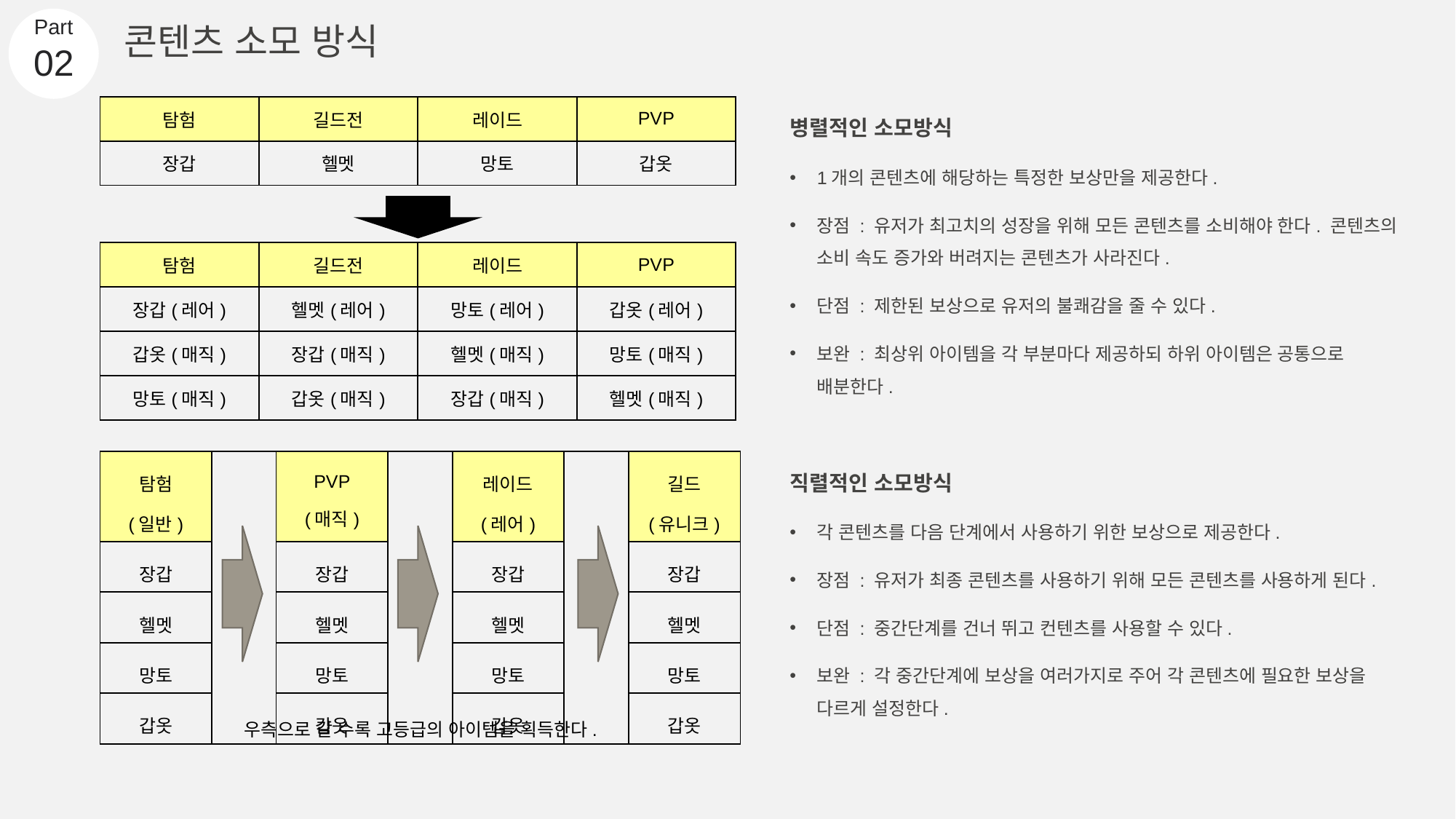

# 콘텐츠 소모 방식
02
병렬적인 소모방식
1개의 콘텐츠에 해당하는 특정한 보상만을 제공한다.
장점 : 유저가 최고치의 성장을 위해 모든 콘텐츠를 소비해야 한다. 콘텐츠의 소비 속도 증가와 버려지는 콘텐츠가 사라진다.
단점 : 제한된 보상으로 유저의 불쾌감을 줄 수 있다.
보완 : 최상위 아이템을 각 부분마다 제공하되 하위 아이템은 공통으로 배분한다.
| 탐험 | 길드전 | 레이드 | PVP |
| --- | --- | --- | --- |
| 장갑 | 헬멧 | 망토 | 갑옷 |

| 탐험 | 길드전 | 레이드 | PVP |
| --- | --- | --- | --- |
| 장갑(레어) | 헬멧(레어) | 망토(레어) | 갑옷(레어) |
| 갑옷(매직) | 장갑(매직) | 헬멧(매직) | 망토(매직) |
| 망토(매직) | 갑옷(매직) | 장갑(매직) | 헬멧(매직) |
| 탐험 (일반) |  | PVP (매직) |  | 레이드 (레어) |  | 길드 (유니크) |
| --- | --- | --- | --- | --- | --- | --- |
| 장갑 |  | 장갑 |  | 장갑 |  | 장갑 |
| 헬멧 |  | 헬멧 |  | 헬멧 |  | 헬멧 |
| 망토 |  | 망토 |  | 망토 |  | 망토 |
| 갑옷 |  | 갑옷 |  | 갑옷 |  | 갑옷 |
직렬적인 소모방식
각 콘텐츠를 다음 단계에서 사용하기 위한 보상으로 제공한다.
장점 : 유저가 최종 콘텐츠를 사용하기 위해 모든 콘텐츠를 사용하게 된다.
단점 : 중간단계를 건너 뛰고 컨텐츠를 사용할 수 있다.
보완 : 각 중간단계에 보상을 여러가지로 주어 각 콘텐츠에 필요한 보상을 다르게 설정한다.

우측으로 갈 수록 고등급의 아이템을 획득한다.